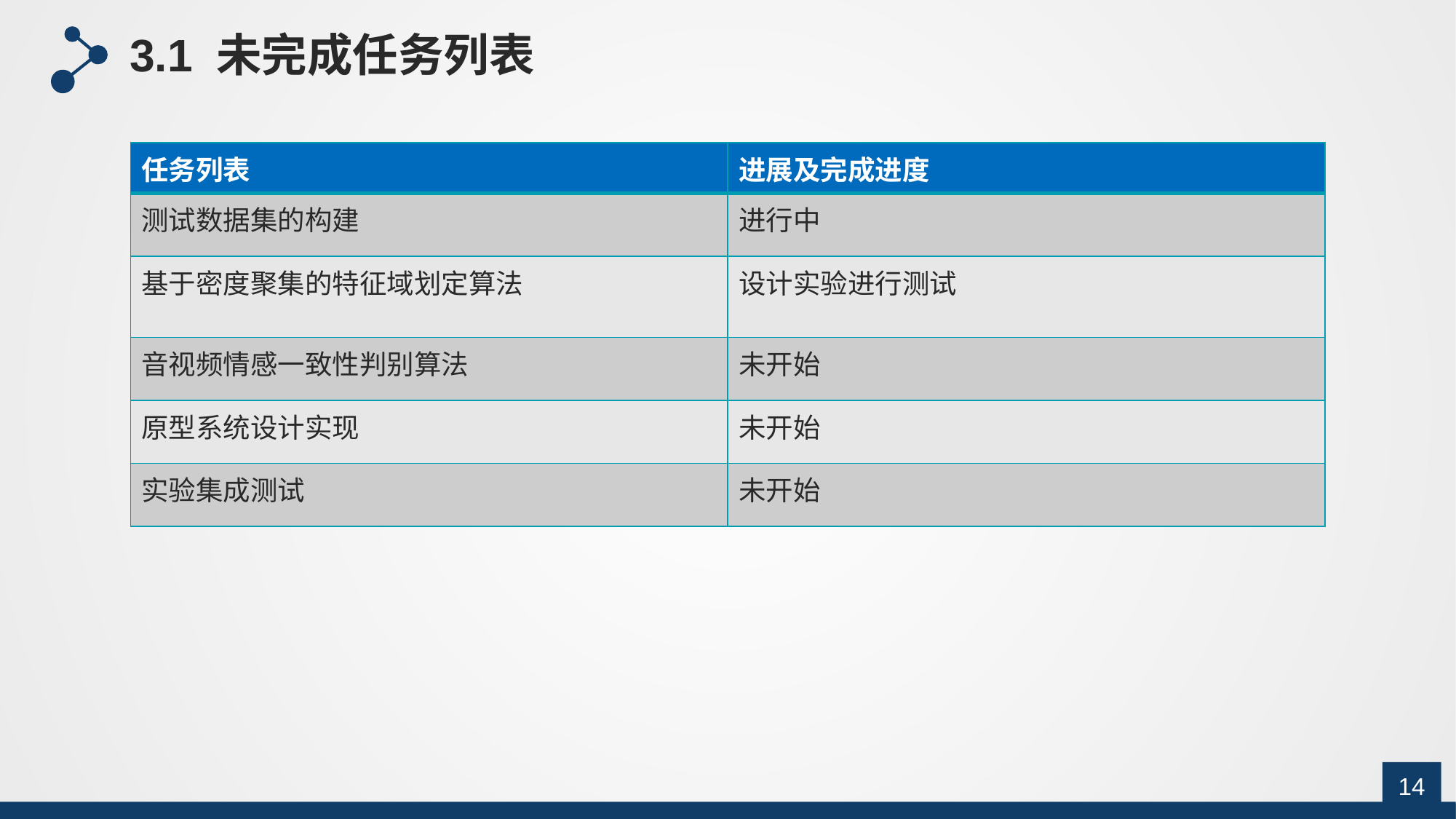

3.1 未完成任务列表

| 任务列表 | 进展及完成进度 |
| --- | --- |
| 测试数据集的构建 | 进行中 |
| 基于密度聚集的特征域划定算法 | 设计实验进行测试 |
| 音视频情感一致性判别算法 | 未开始 |
| 原型系统设计实现 | 未开始 |
| 实验集成测试 | 未开始 |